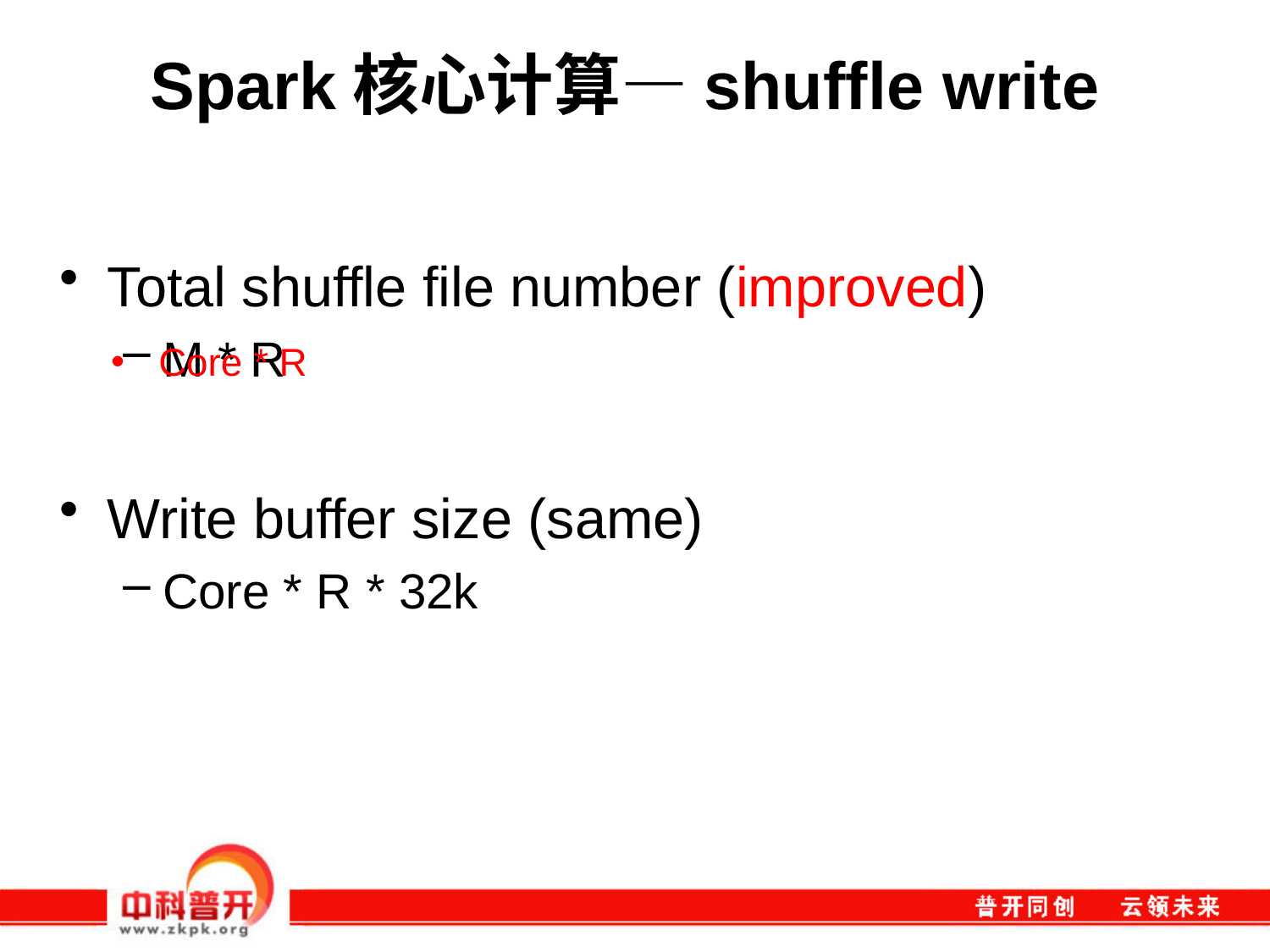

# Spark核心计算—shuffle write
Total shuffle file number (improved)
M * R

Write buffer size (same)
Core * R * 32k

Core * R